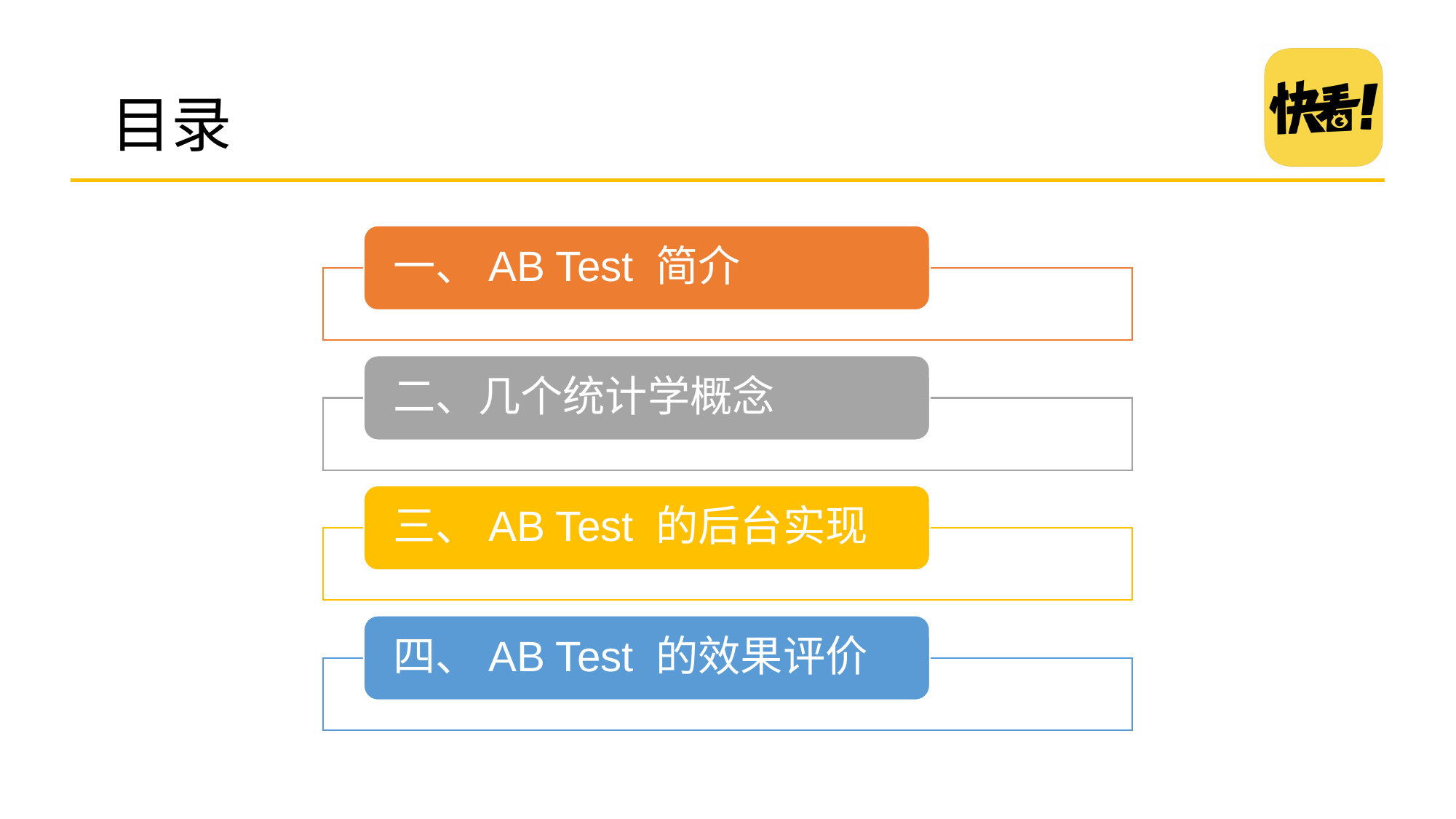

# 目录
一、AB Test 简介

二、几个统计学概念
三、AB Test 的后台实现
四、AB Test 的效果评价